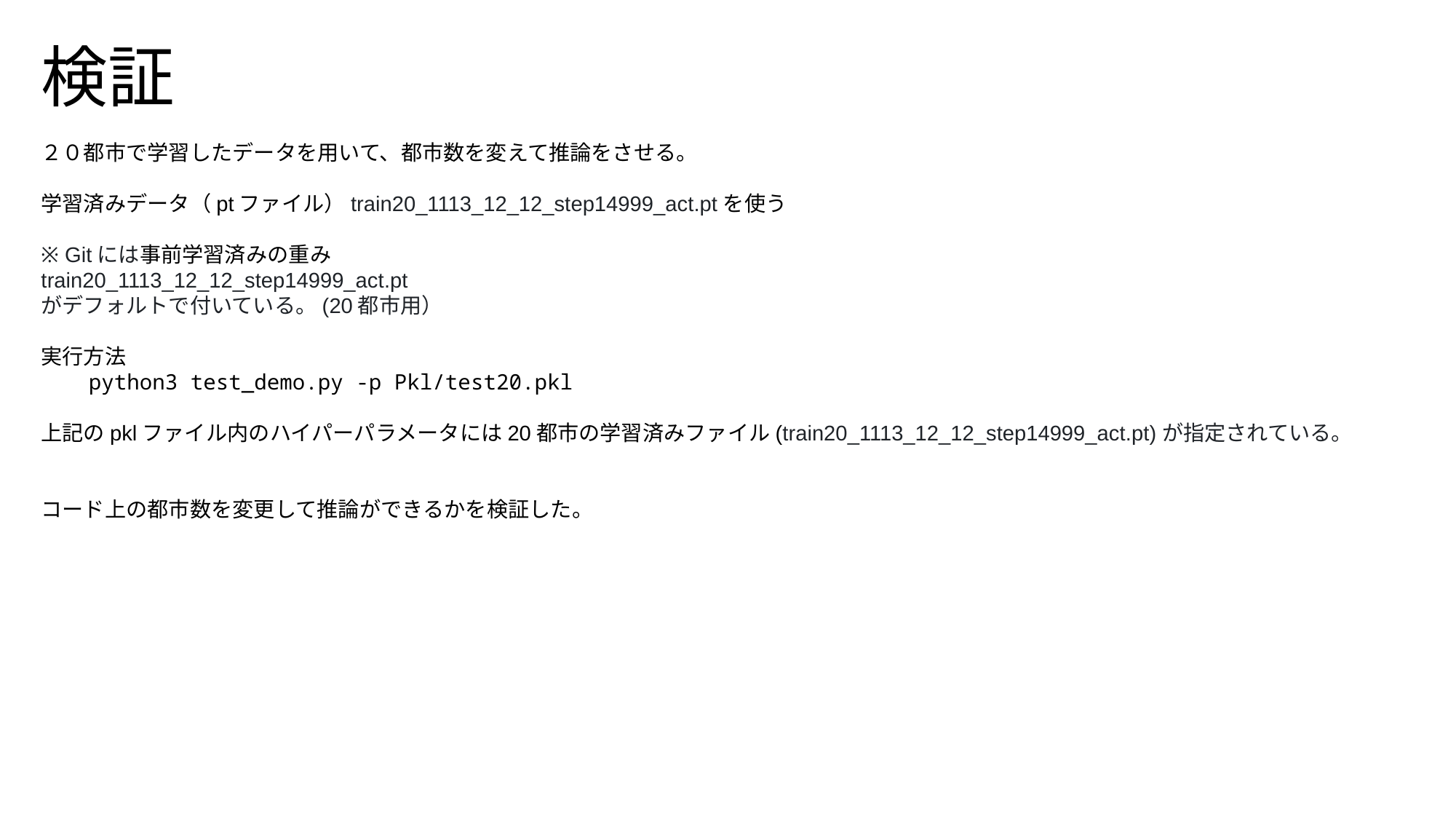

# 検証
２０都市で学習したデータを用いて、都市数を変えて推論をさせる。

学習済みデータ（ptファイル）train20_1113_12_12_step14999_act.ptを使う

※ Gitには事前学習済みの重み
train20_1113_12_12_step14999_act.pt
がデフォルトで付いている。(20都市用）

実行方法
　　python3 test_demo.py -p Pkl/test20.pkl

上記のpklファイル内のハイパーパラメータには20都市の学習済みファイル(train20_1113_12_12_step14999_act.pt)が指定されている。

コード上の都市数を変更して推論ができるかを検証した。